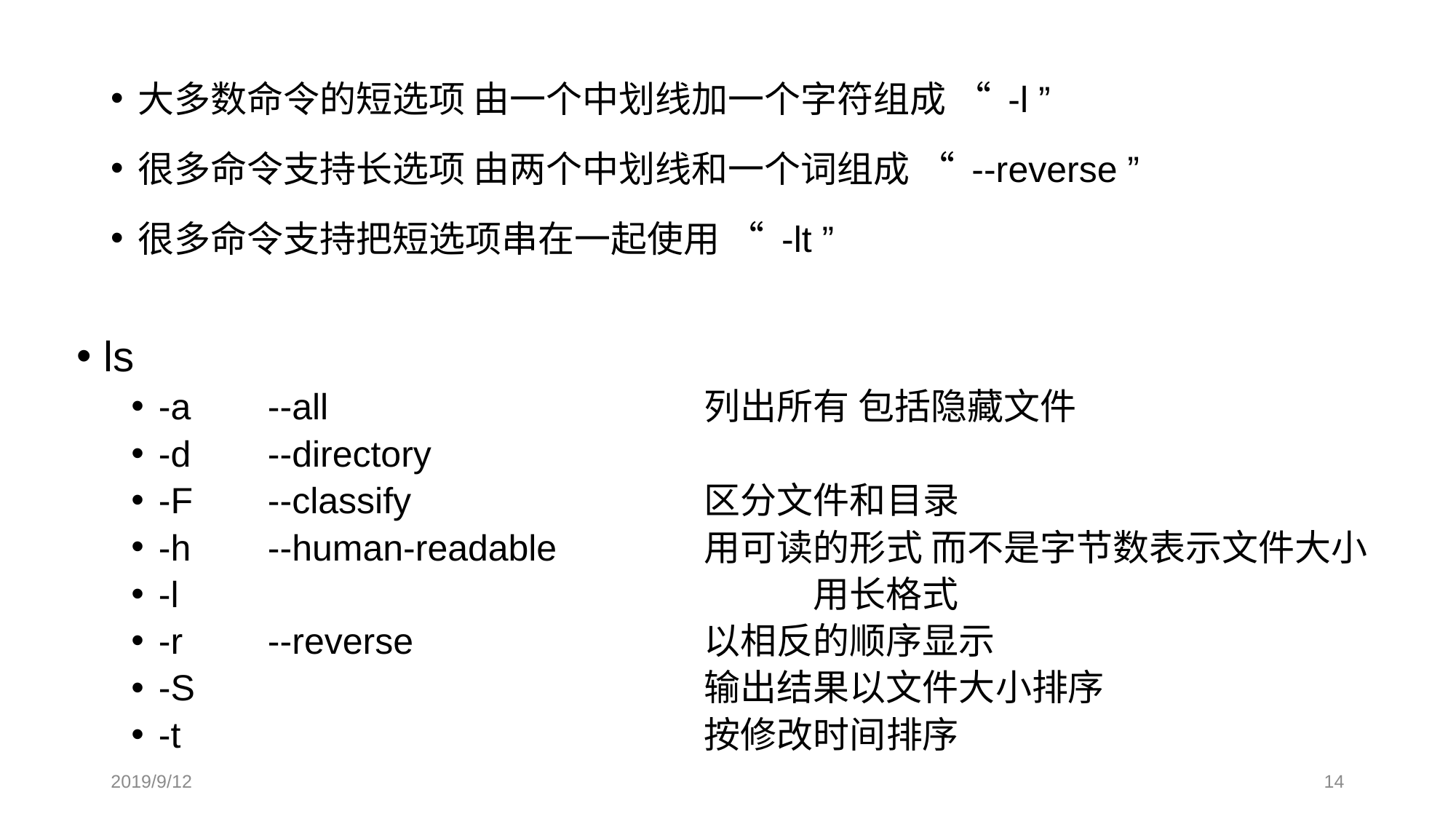

大多数命令的短选项 由一个中划线加一个字符组成 “ -l ”
很多命令支持长选项 由两个中划线和一个词组成 “ --reverse ”
很多命令支持把短选项串在一起使用 “ -lt ”
ls
-a	--all				列出所有 包括隐藏文件
-d	--directory
-F	--classify			区分文件和目录
-h	--human-readable		用可读的形式 而不是字节数表示文件大小
-l						用长格式
-r	--reverse			以相反的顺序显示
-S					输出结果以文件大小排序
-t					按修改时间排序
2019/9/12
14